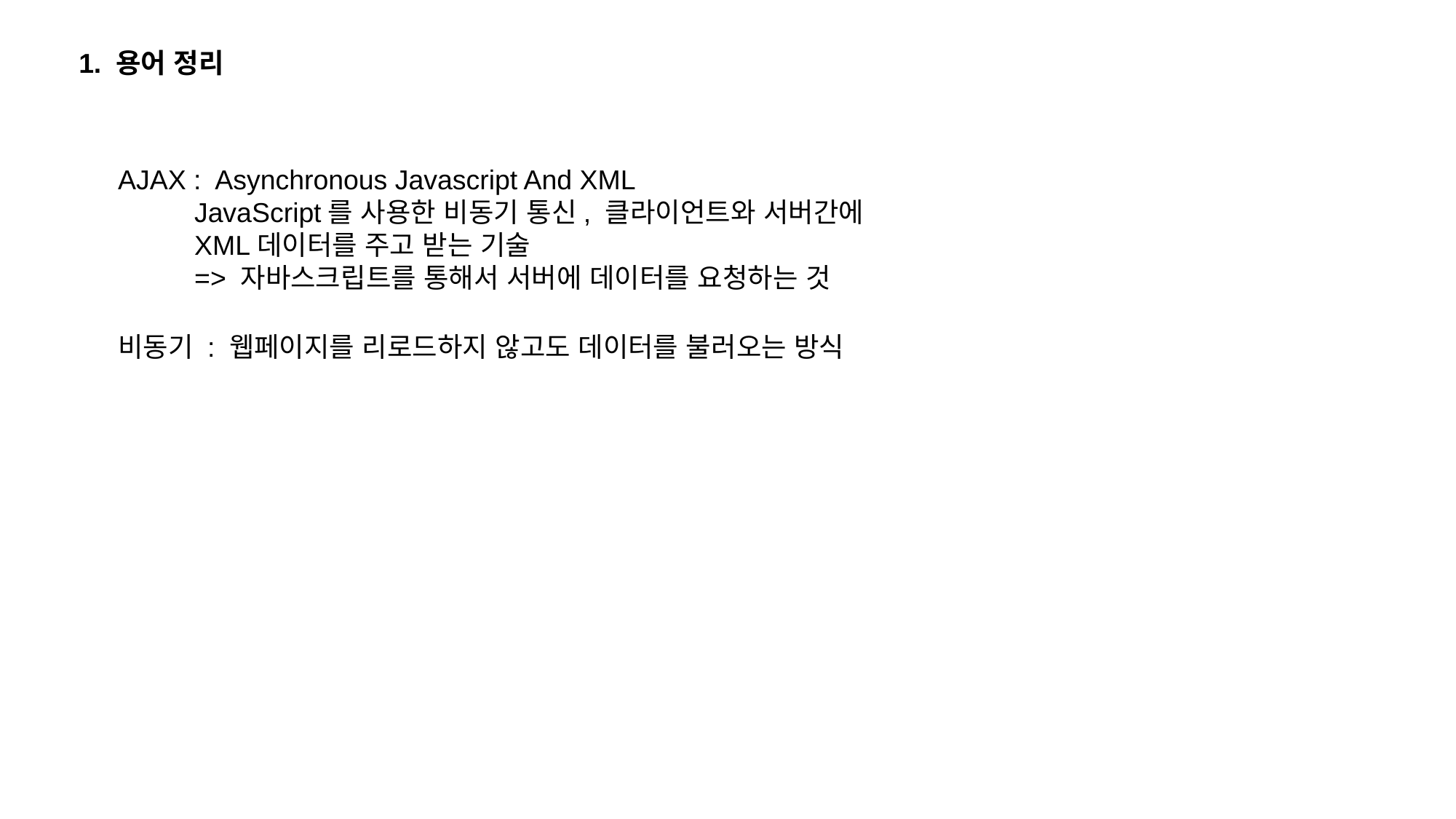

1. 용어 정리
AJAX :  Asynchronous Javascript And XML
          JavaScript를 사용한 비동기 통신, 클라이언트와 서버간에
          XML데이터를 주고 받는 기술
          => 자바스크립트를 통해서 서버에 데이터를 요청하는 것

비동기 : 웹페이지를 리로드하지 않고도 데이터를 불러오는 방식